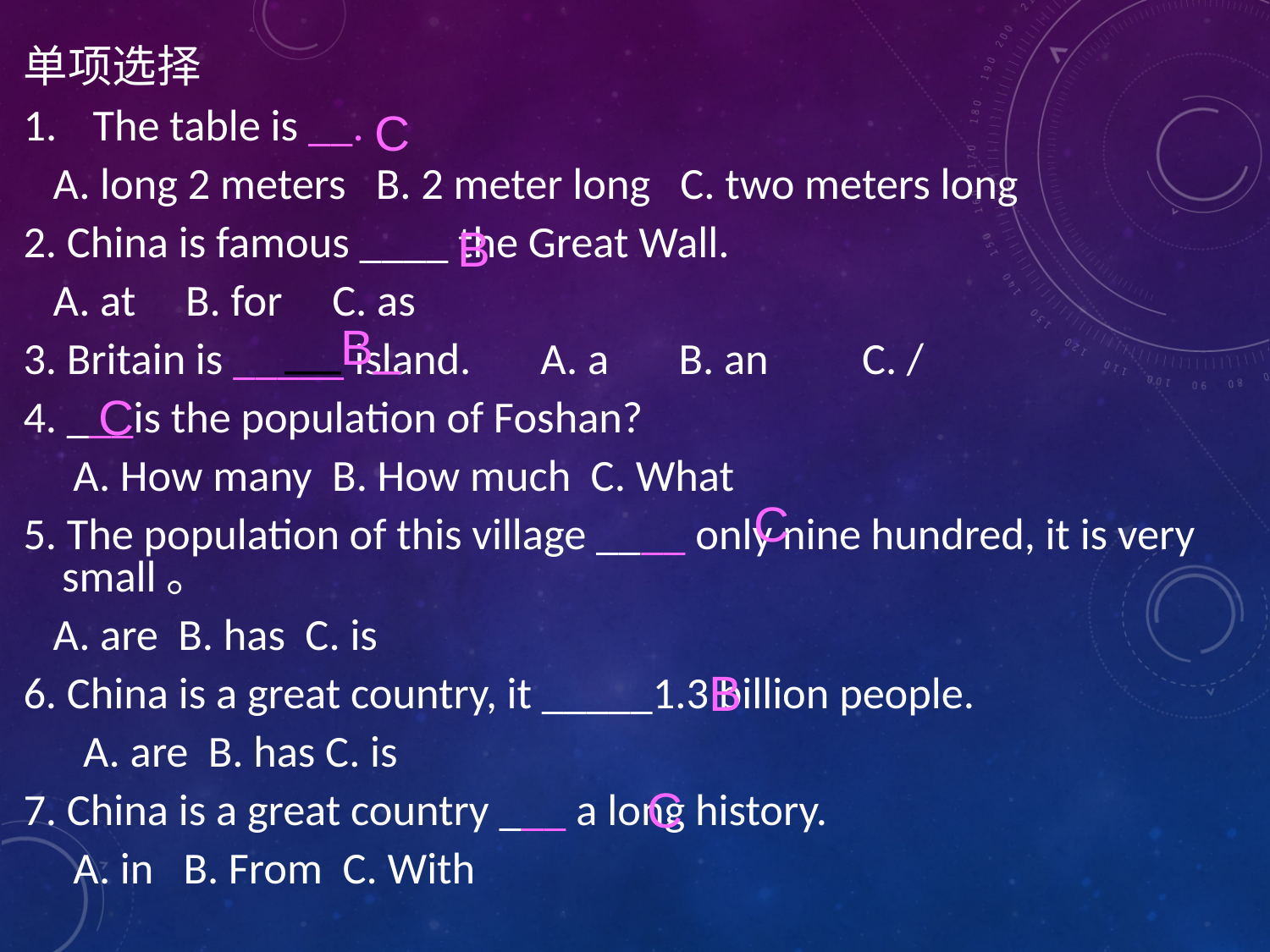

单项选择
The table is __.
   A. long 2 meters   B. 2 meter long   C. two meters long
2. China is famous ____ the Great Wall.
   A. at     B. for     C. as
3. Britain is _____ island.       A. a       B. an     	C. /
4. ___is the population of Foshan?
     A. How many  B. How much  C. What
5. The population of this village ____ only nine hundred, it is very small。
   A. are  B. has  C. is
6. China is a great country, it _____1.3 billion people.
      A. are  B. has C. is
7. China is a great country ___ a long history.
     A. in   B. From  C. With

C
B
__B_
C
C
B
C